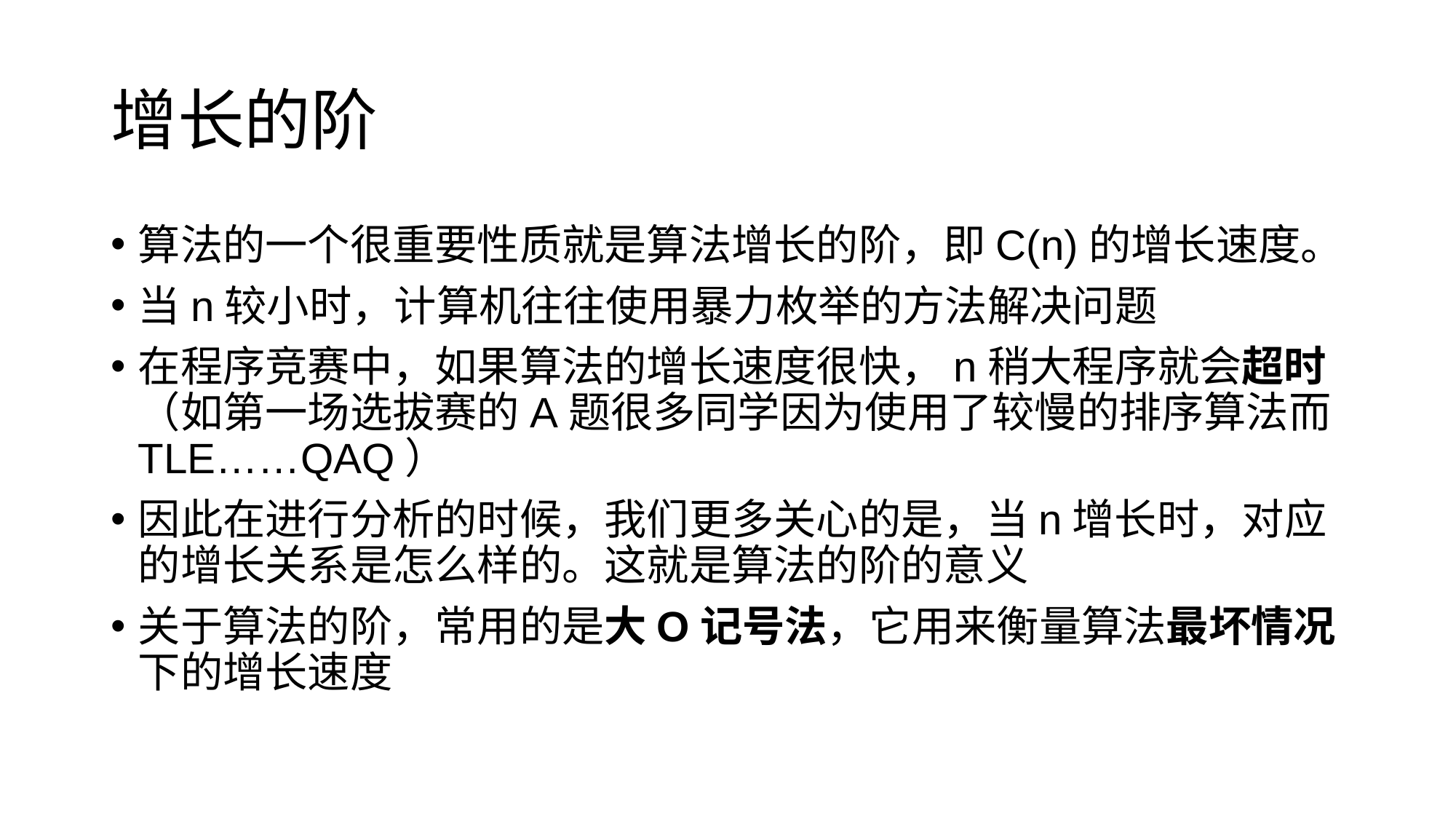

# 增长的阶
算法的一个很重要性质就是算法增长的阶，即C(n)的增长速度。
当n较小时，计算机往往使用暴力枚举的方法解决问题
在程序竞赛中，如果算法的增长速度很快，n稍大程序就会超时（如第一场选拔赛的A题很多同学因为使用了较慢的排序算法而TLE……QAQ）
因此在进行分析的时候，我们更多关心的是，当n增长时，对应的增长关系是怎么样的。这就是算法的阶的意义
关于算法的阶，常用的是大O记号法，它用来衡量算法最坏情况下的增长速度